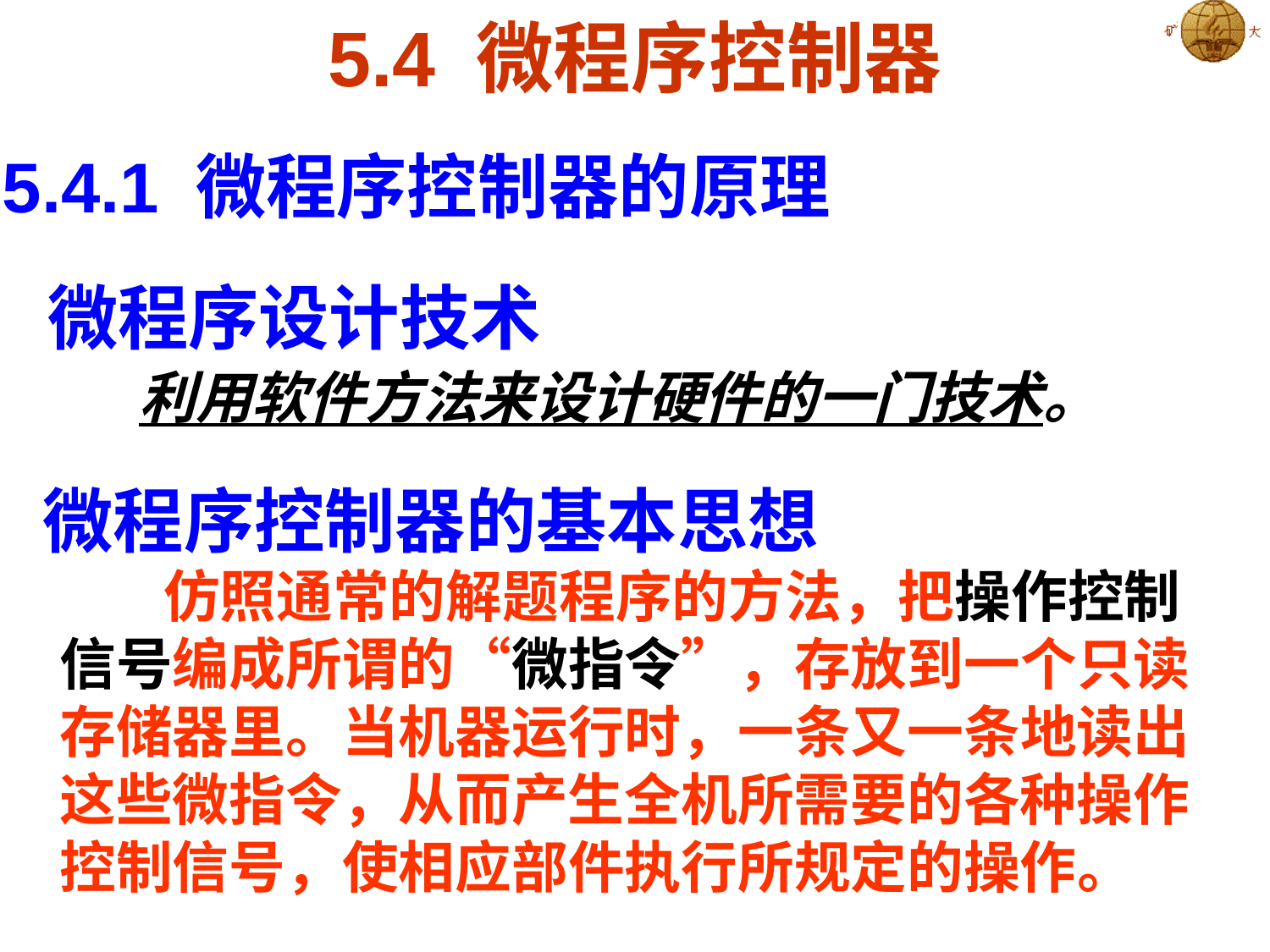

5.4 微程序控制器
5.4.1 微程序控制器的原理
微程序设计技术
利用软件方法来设计硬件的一门技术。
微程序控制器的基本思想
       仿照通常的解题程序的方法，把操作控制信号编成所谓的“微指令”，存放到一个只读存储器里。当机器运行时，一条又一条地读出这些微指令，从而产生全机所需要的各种操作控制信号，使相应部件执行所规定的操作。